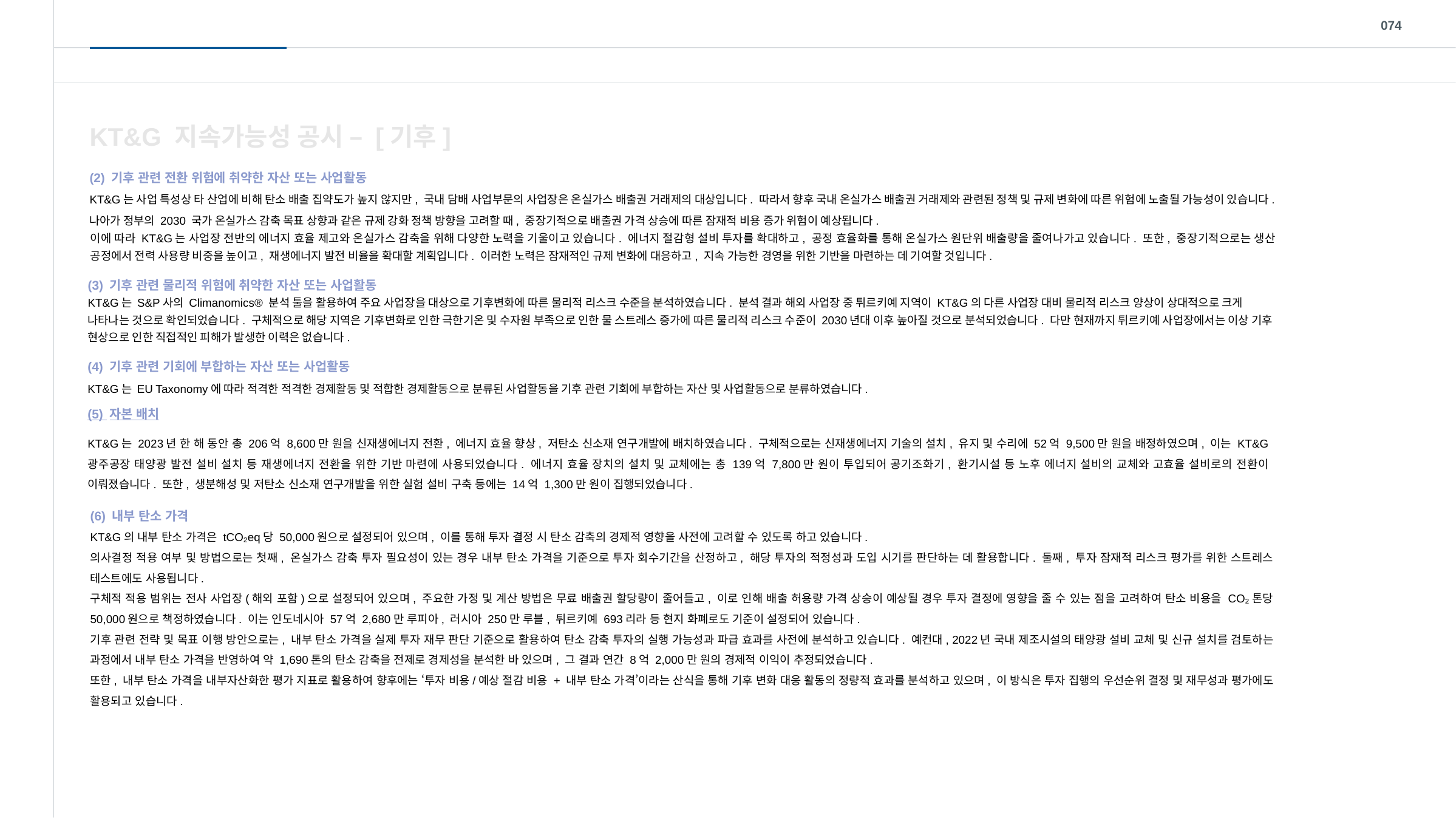

074
KT&G 지속가능성 공시 – [기후]
(2) 기후 관련 전환 위험에 취약한 자산 또는 사업활동
KT&G는 사업 특성상 타 산업에 비해 탄소 배출 집약도가 높지 않지만, 국내 담배 사업부문의 사업장은 온실가스 배출권 거래제의 대상입니다. 따라서 향후 국내 온실가스 배출권 거래제와 관련된 정책 및 규제 변화에 따른 위험에 노출될 가능성이 있습니다. 나아가 정부의 2030 국가 온실가스 감축 목표 상향과 같은 규제 강화 정책 방향을 고려할 때, 중장기적으로 배출권 가격 상승에 따른 잠재적 비용 증가 위험이 예상됩니다.
이에 따라 KT&G는 사업장 전반의 에너지 효율 제고와 온실가스 감축을 위해 다양한 노력을 기울이고 있습니다. 에너지 절감형 설비 투자를 확대하고, 공정 효율화를 통해 온실가스 원단위 배출량을 줄여나가고 있습니다. 또한, 중장기적으로는 생산 공정에서 전력 사용량 비중을 높이고, 재생에너지 발전 비율을 확대할 계획입니다. 이러한 노력은 잠재적인 규제 변화에 대응하고, 지속 가능한 경영을 위한 기반을 마련하는 데 기여할 것입니다.
(3) 기후 관련 물리적 위험에 취약한 자산 또는 사업활동
KT&G는 S&P사의 Climanomics® 분석 툴을 활용하여 주요 사업장을 대상으로 기후변화에 따른 물리적 리스크 수준을 분석하였습니다. 분석 결과 해외 사업장 중 튀르키예 지역이 KT&G의 다른 사업장 대비 물리적 리스크 양상이 상대적으로 크게 나타나는 것으로 확인되었습니다. 구체적으로 해당 지역은 기후변화로 인한 극한기온 및 수자원 부족으로 인한 물 스트레스 증가에 따른 물리적 리스크 수준이 2030년대 이후 높아질 것으로 분석되었습니다. 다만 현재까지 튀르키예 사업장에서는 이상 기후 현상으로 인한 직접적인 피해가 발생한 이력은 없습니다.
(4) 기후 관련 기회에 부합하는 자산 또는 사업활동
KT&G는 EU Taxonomy에 따라 적격한 적격한 경제활동 및 적합한 경제활동으로 분류된 사업활동을 기후 관련 기회에 부합하는 자산 및 사업활동으로 분류하였습니다.
(5) 자본 배치
KT&G는 2023년 한 해 동안 총 206억 8,600만 원을 신재생에너지 전환, 에너지 효율 향상, 저탄소 신소재 연구개발에 배치하였습니다. 구체적으로는 신재생에너지 기술의 설치, 유지 및 수리에 52억 9,500만 원을 배정하였으며, 이는 KT&G 광주공장 태양광 발전 설비 설치 등 재생에너지 전환을 위한 기반 마련에 사용되었습니다. 에너지 효율 장치의 설치 및 교체에는 총 139억 7,800만 원이 투입되어 공기조화기, 환기시설 등 노후 에너지 설비의 교체와 고효율 설비로의 전환이 이뤄졌습니다. 또한, 생분해성 및 저탄소 신소재 연구개발을 위한 실험 설비 구축 등에는 14억 1,300만 원이 집행되었습니다.
(6) 내부 탄소 가격
KT&G의 내부 탄소 가격은 tCO₂eq당 50,000원으로 설정되어 있으며, 이를 통해 투자 결정 시 탄소 감축의 경제적 영향을 사전에 고려할 수 있도록 하고 있습니다.
의사결정 적용 여부 및 방법으로는 첫째, 온실가스 감축 투자 필요성이 있는 경우 내부 탄소 가격을 기준으로 투자 회수기간을 산정하고, 해당 투자의 적정성과 도입 시기를 판단하는 데 활용합니다. 둘째, 투자 잠재적 리스크 평가를 위한 스트레스 테스트에도 사용됩니다.
구체적 적용 범위는 전사 사업장(해외 포함)으로 설정되어 있으며, 주요한 가정 및 계산 방법은 무료 배출권 할당량이 줄어들고, 이로 인해 배출 허용량 가격 상승이 예상될 경우 투자 결정에 영향을 줄 수 있는 점을 고려하여 탄소 비용을 CO₂톤당 50,000원으로 책정하였습니다. 이는 인도네시아 57억 2,680만 루피아, 러시아 250만 루블, 튀르키예 693리라 등 현지 화폐로도 기준이 설정되어 있습니다.
기후 관련 전략 및 목표 이행 방안으로는, 내부 탄소 가격을 실제 투자 재무 판단 기준으로 활용하여 탄소 감축 투자의 실행 가능성과 파급 효과를 사전에 분석하고 있습니다. 예컨대, 2022년 국내 제조시설의 태양광 설비 교체 및 신규 설치를 검토하는 과정에서 내부 탄소 가격을 반영하여 약 1,690톤의 탄소 감축을 전제로 경제성을 분석한 바 있으며, 그 결과 연간 8억 2,000만 원의 경제적 이익이 추정되었습니다.
또한, 내부 탄소 가격을 내부자산화한 평가 지표로 활용하여 향후에는 ‘투자 비용/예상 절감 비용 + 내부 탄소 가격’이라는 산식을 통해 기후 변화 대응 활동의 정량적 효과를 분석하고 있으며, 이 방식은 투자 집행의 우선순위 결정 및 재무성과 평가에도 활용되고 있습니다.